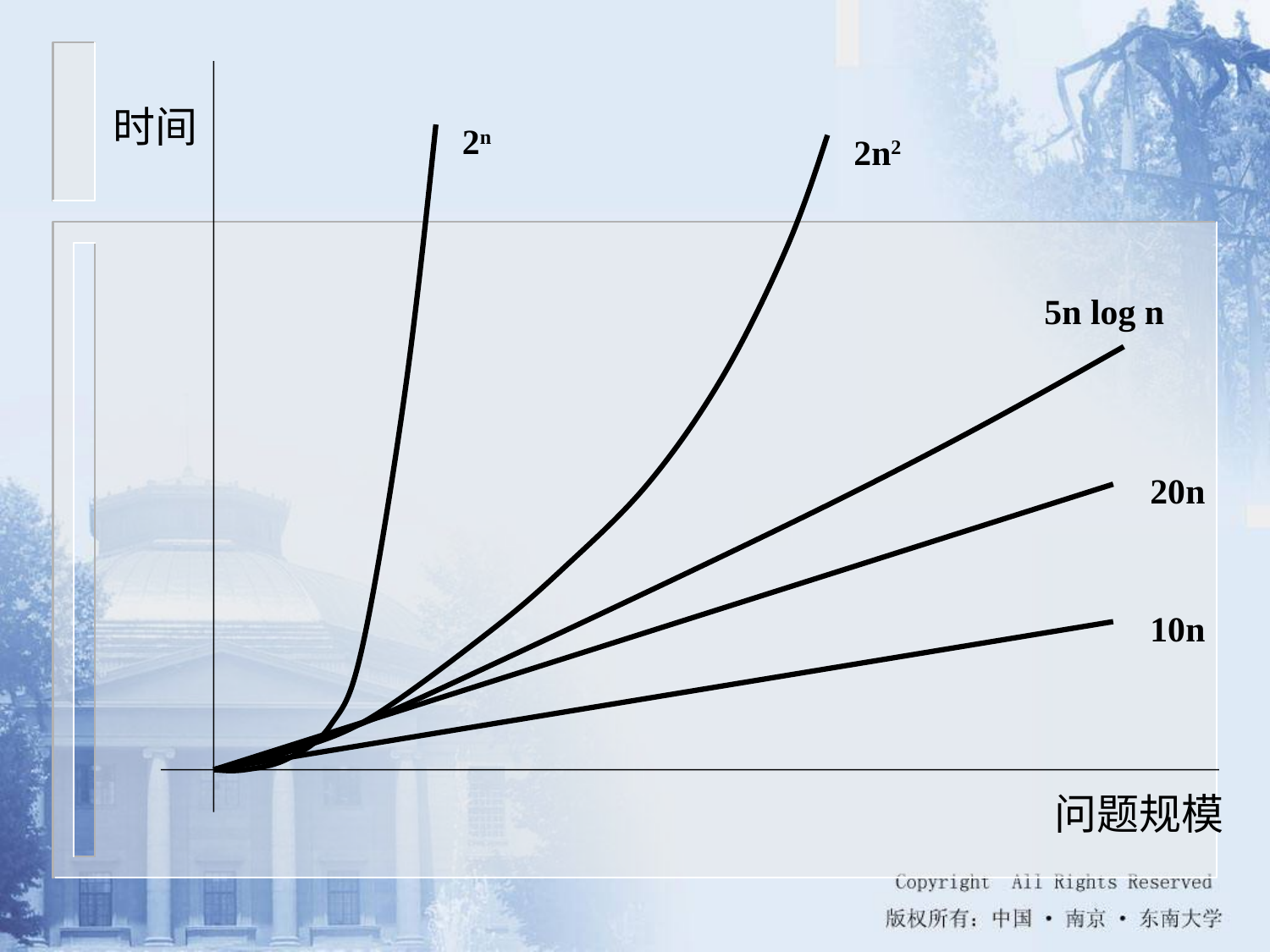

2n
2n2

5n log n

20n

10n

时间
问题规模